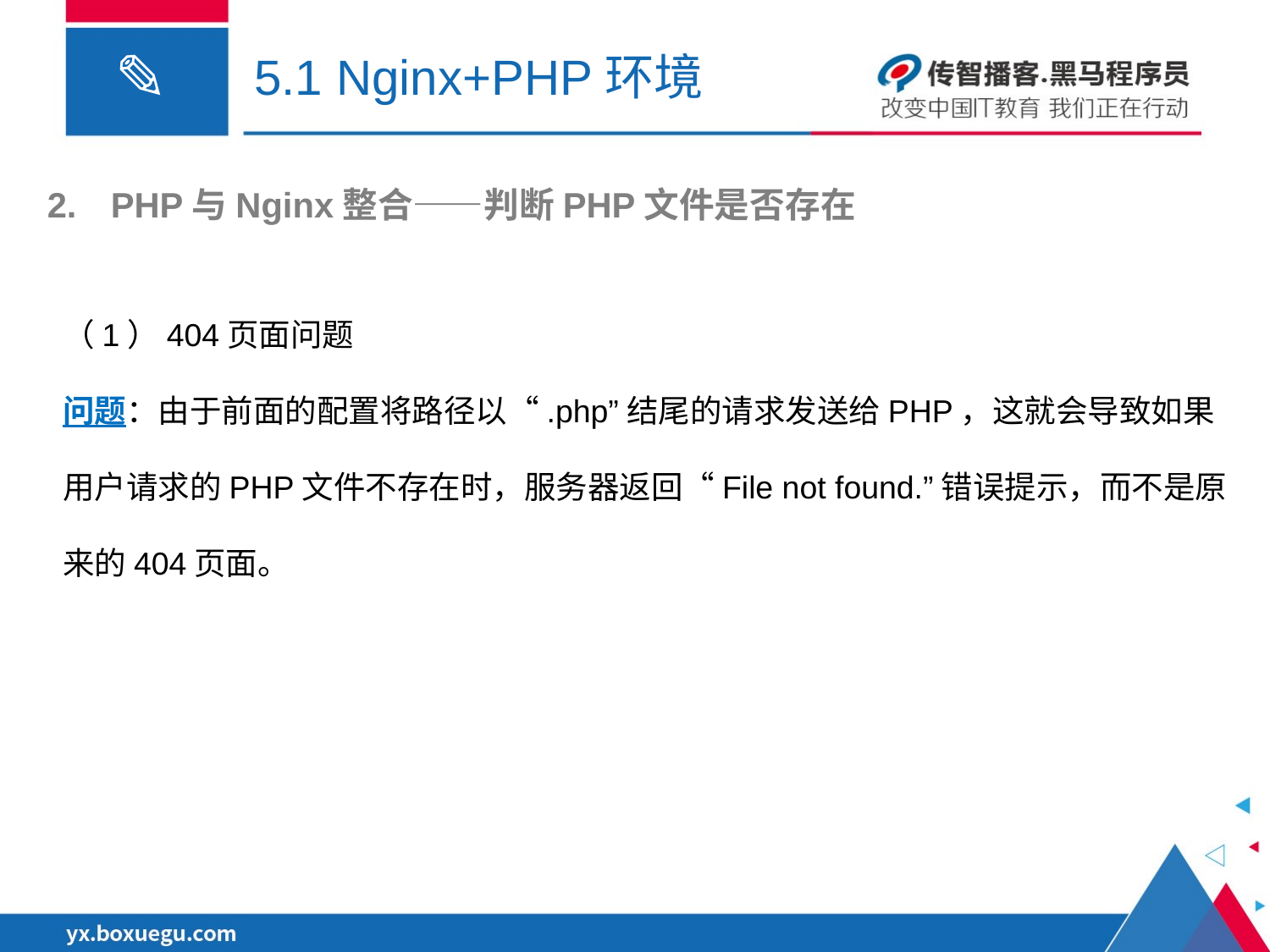

# 5.1 Nginx+PHP环境
PHP与Nginx整合——判断PHP文件是否存在
（1）404页面问题
问题：由于前面的配置将路径以“.php”结尾的请求发送给PHP，这就会导致如果用户请求的PHP文件不存在时，服务器返回“File not found.”错误提示，而不是原来的404页面。